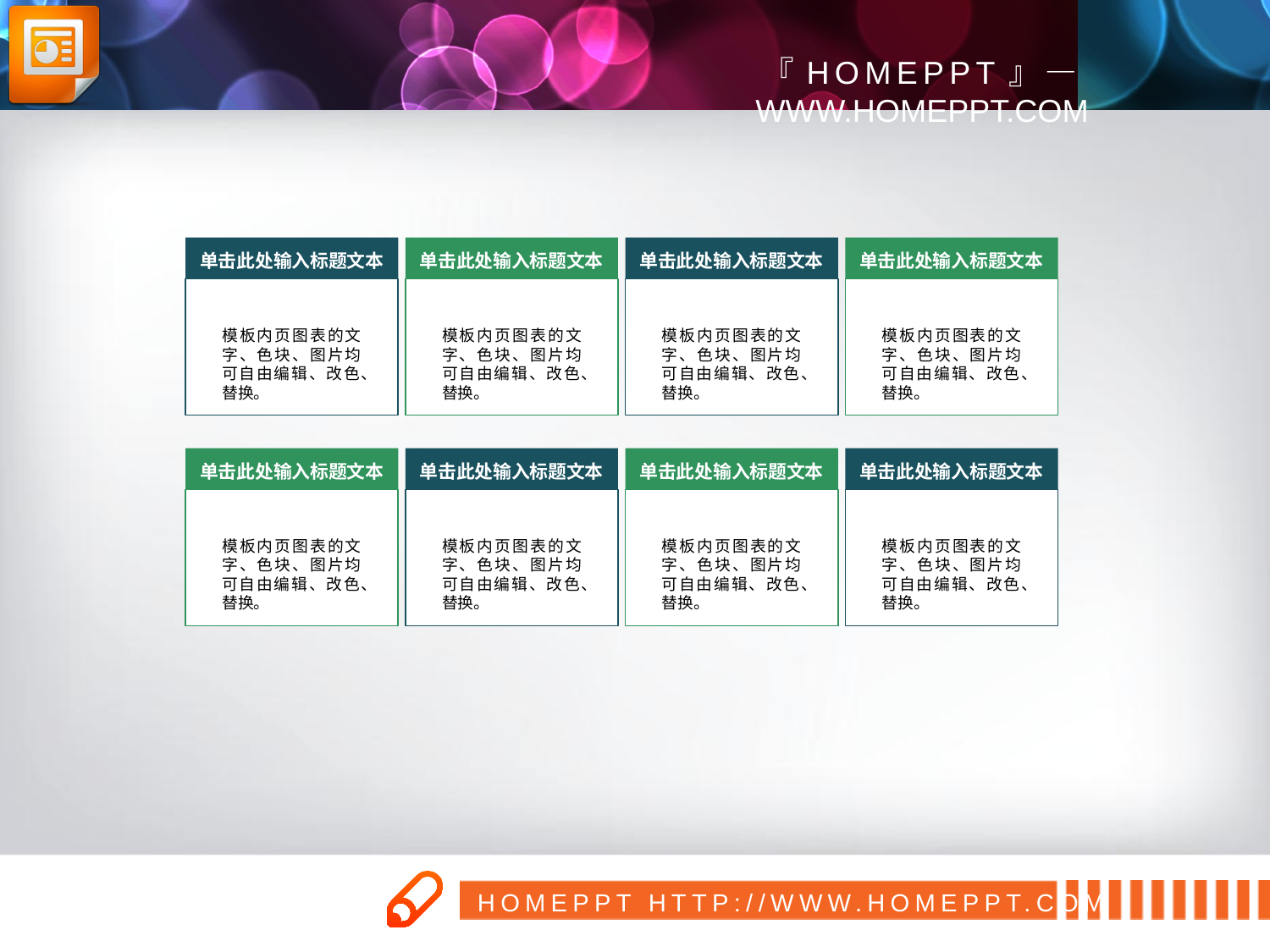

单击此处输入标题文本
单击此处输入标题文本
单击此处输入标题文本
单击此处输入标题文本

模板内页图表的文字、色块、图片均可自由编辑、改色、替换。
模板内页图表的文字、色块、图片均可自由编辑、改色、替换。
模板内页图表的文字、色块、图片均可自由编辑、改色、替换。
模板内页图表的文字、色块、图片均可自由编辑、改色、替换。
单击此处输入标题文本
单击此处输入标题文本
单击此处输入标题文本
单击此处输入标题文本

模板内页图表的文字、色块、图片均可自由编辑、改色、替换。
模板内页图表的文字、色块、图片均可自由编辑、改色、替换。
模板内页图表的文字、色块、图片均可自由编辑、改色、替换。
模板内页图表的文字、色块、图片均可自由编辑、改色、替换。